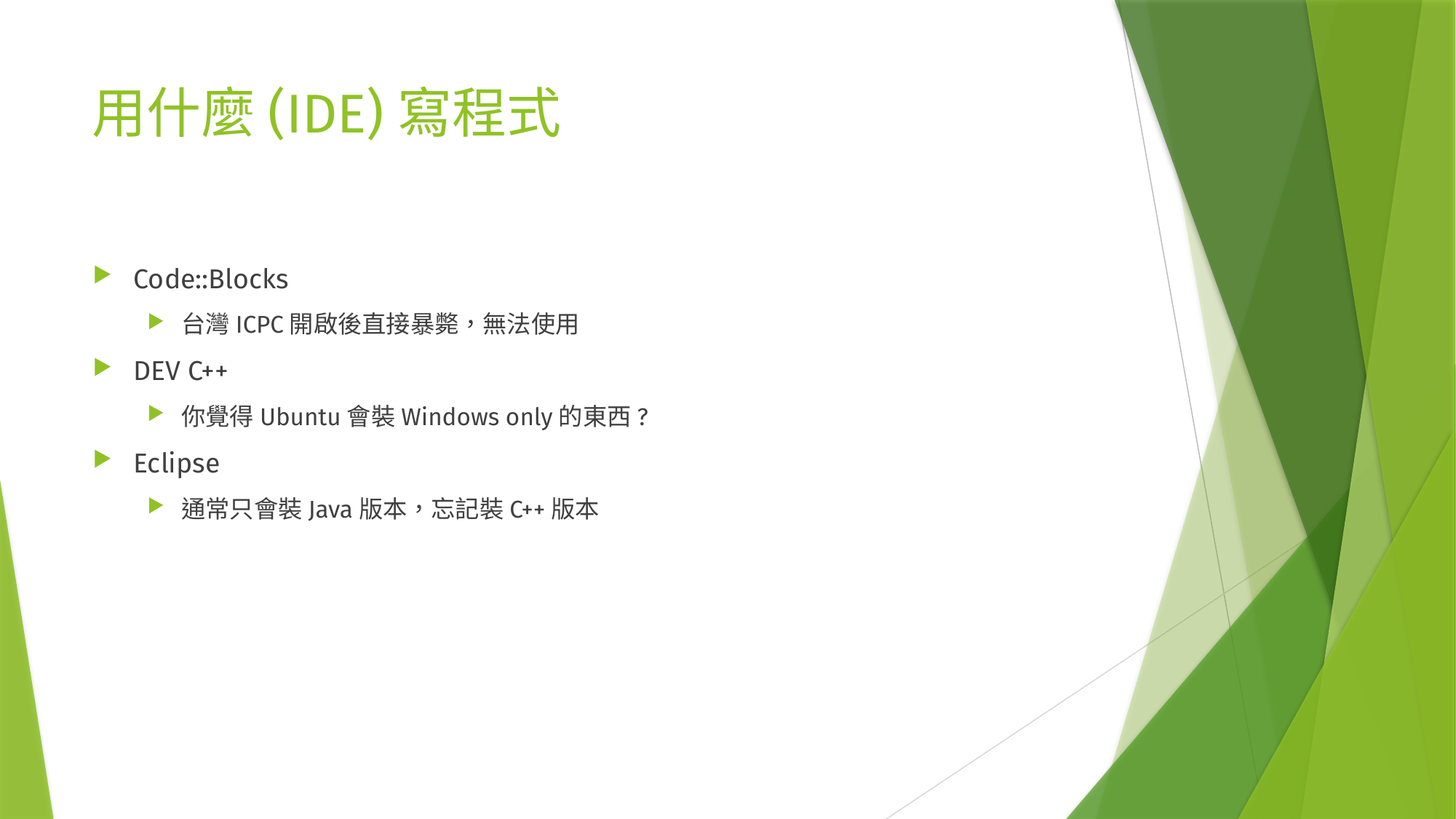

# 用什麼(IDE)寫程式
Code::Blocks
台灣ICPC開啟後直接暴斃，無法使用
DEV C++
你覺得Ubuntu會裝Windows only的東西?
Eclipse
通常只會裝Java版本，忘記裝C++版本